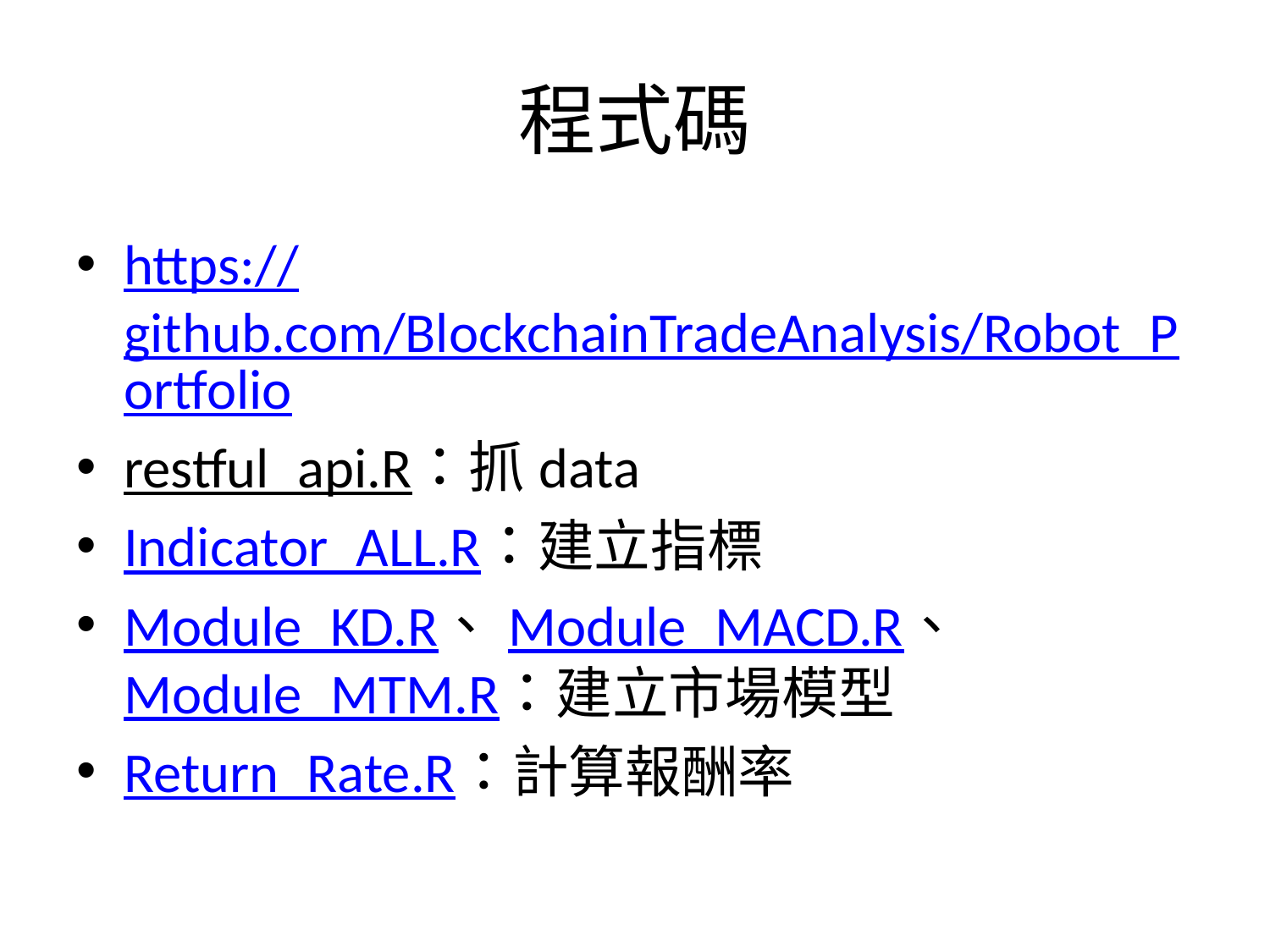

# 程式碼
https://github.com/BlockchainTradeAnalysis/Robot_Portfolio
restful_api.R：抓data
Indicator_ALL.R：建立指標
Module_KD.R、Module_MACD.R、Module_MTM.R：建立市場模型
Return_Rate.R：計算報酬率